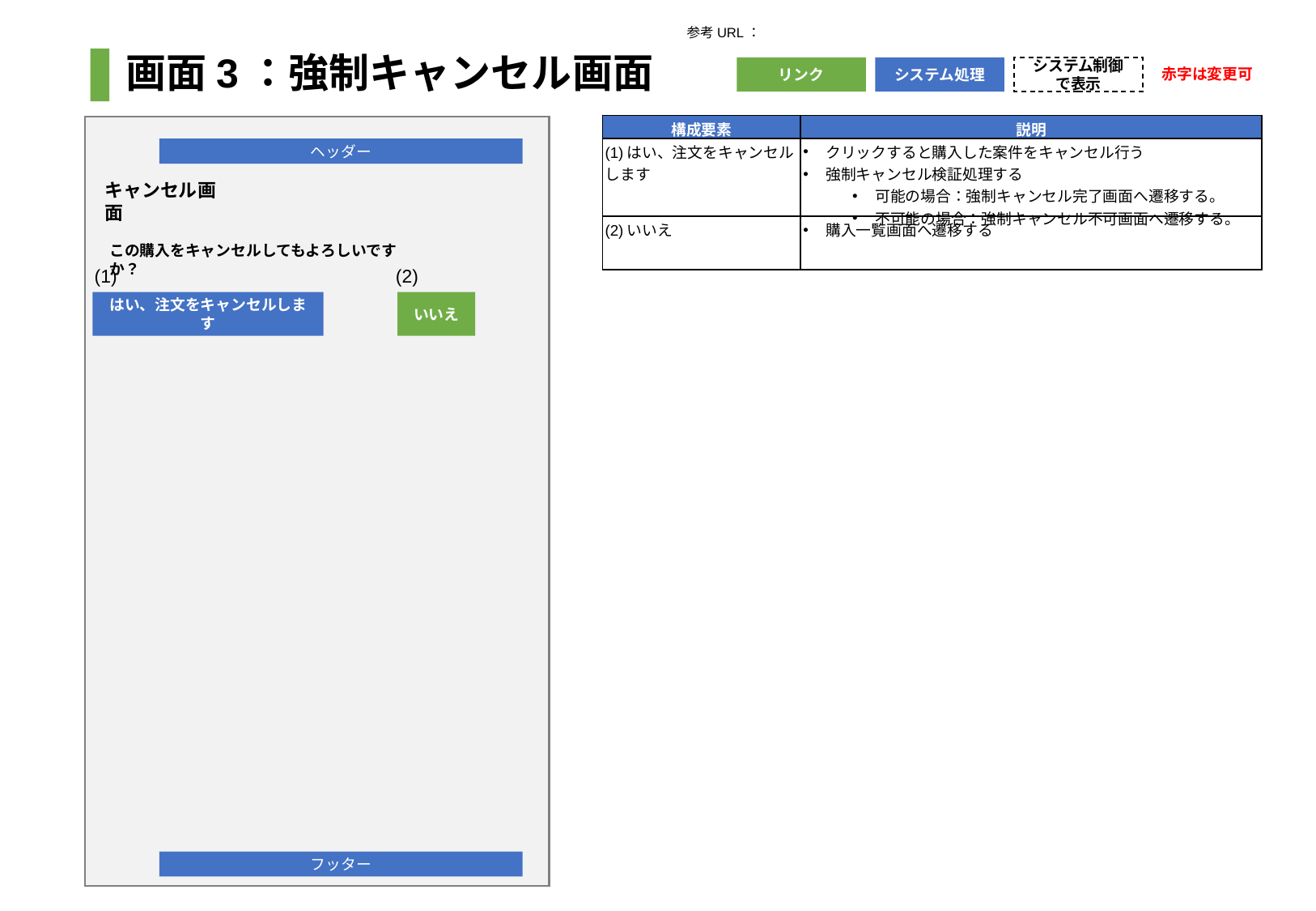

参考URL：
# 画面3：強制キャンセル画面
赤字は変更可
リンク
システム処理
システム制御で表示
| 構成要素 | 説明 |
| --- | --- |
| (1)はい、注文をキャンセルします | クリックすると購入した案件をキャンセル行う 強制キャンセル検証処理する 可能の場合：強制キャンセル完了画面へ遷移する。 不可能の場合：強制キャンセル不可画面へ遷移する。 |
| (2)いいえ | 購入一覧画面へ遷移する |

ヘッダー
キャンセル画面
この購入をキャンセルしてもよろしいですか？
(1)
(2)
はい、注文をキャンセルします
いいえ
フッター